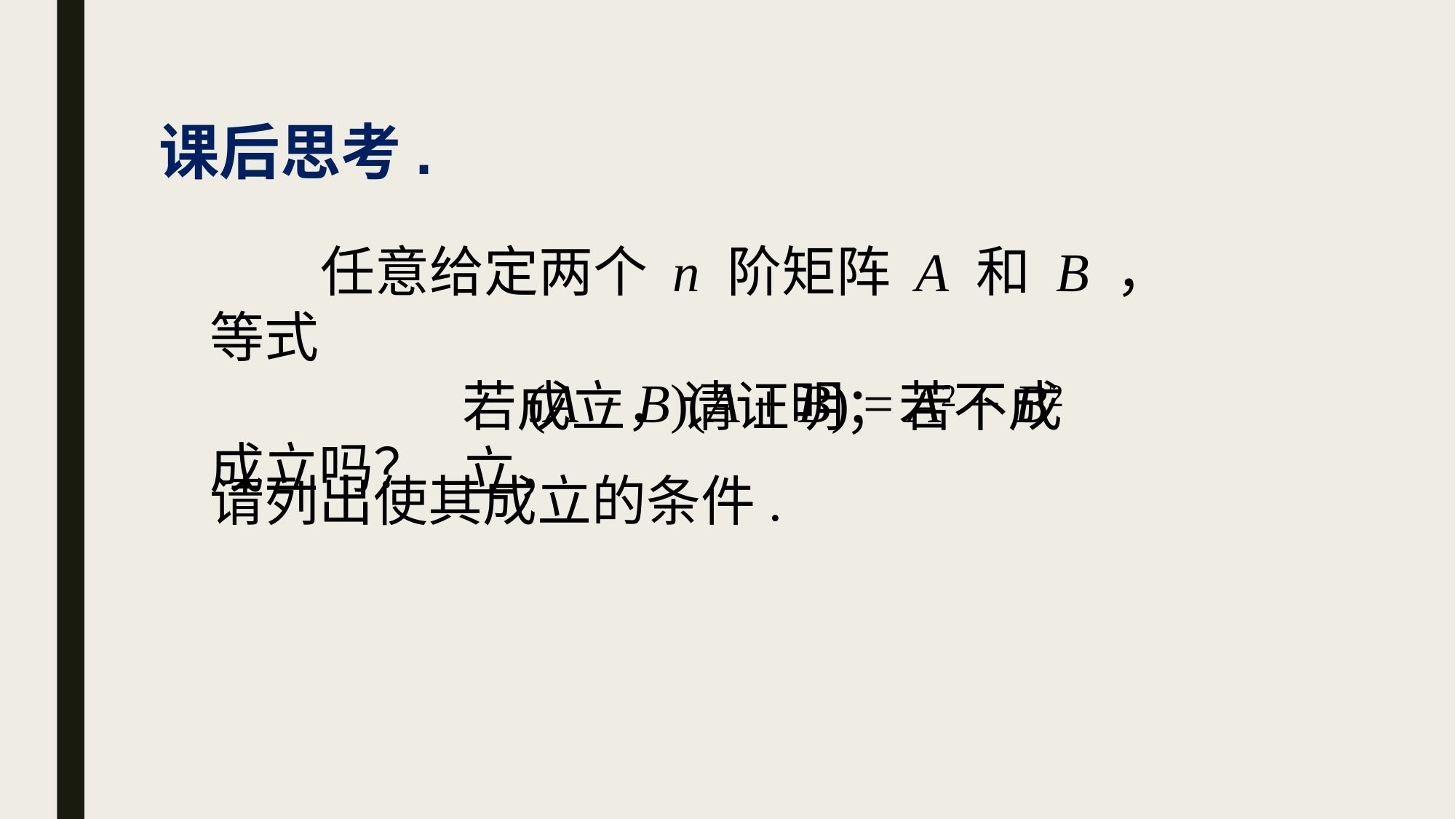

# 课后思考.
        任意给定两个 n 阶矩阵 A 和 B ，等式
                         (A − B)(A + B) = A2 − B2
成立吗？
若成立，请证明；若不成立，
请列出使其成立的条件.